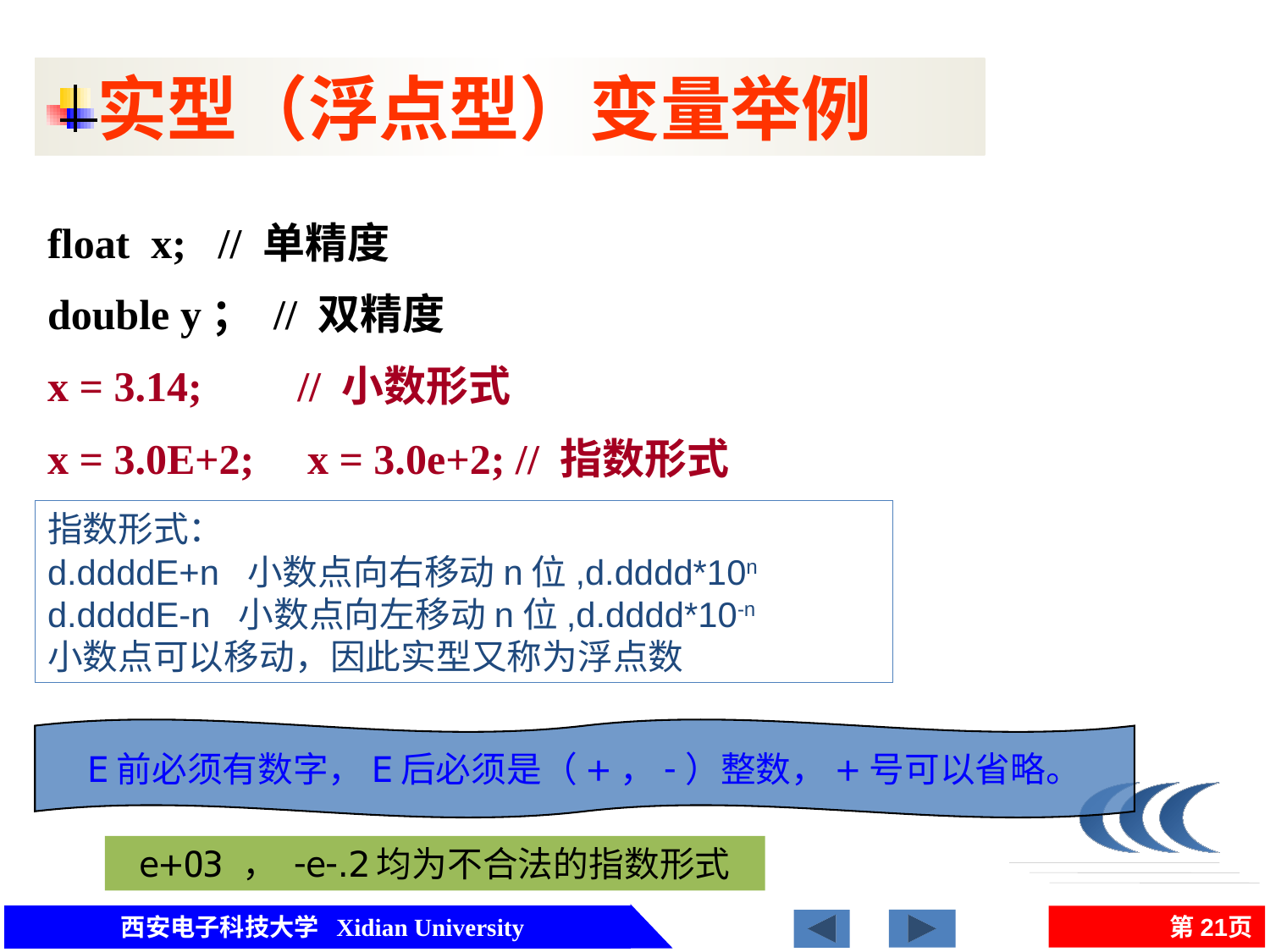

实型（浮点型）变量举例
float  x;   // 单精度
double y； // 双精度
x = 3.14;         // 小数形式
x = 3.0E+2;     x = 3.0e+2; // 指数形式
指数形式：
d.ddddE+n  小数点向右移动n位,d.dddd*10n
d.ddddE-n  小数点向左移动n位,d.dddd*10-n
小数点可以移动，因此实型又称为浮点数
E前必须有数字，E后必须是（+，-）整数，+号可以省略。

e+03 ， -e-.2均为不合法的指数形式